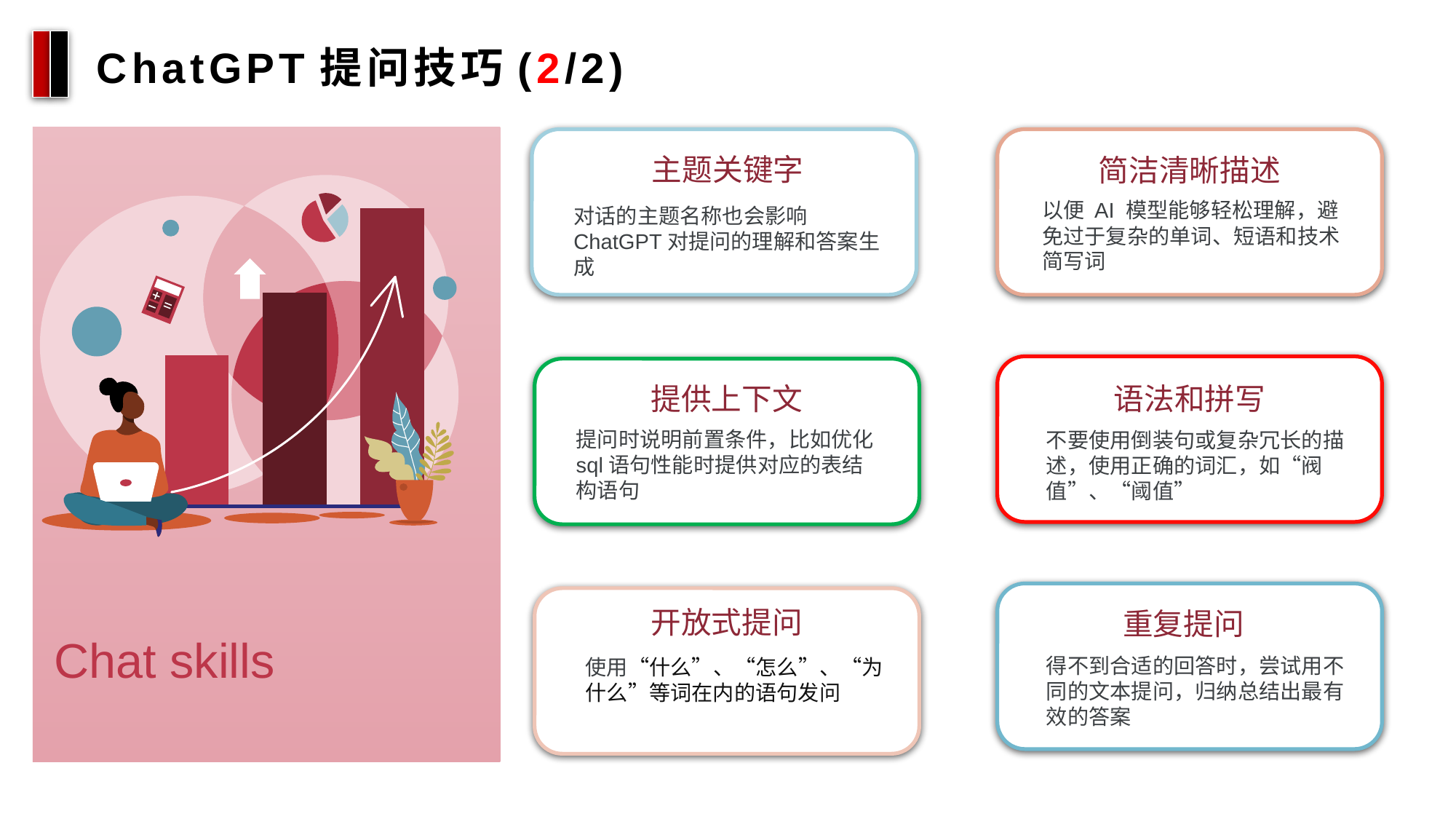

ChatGPT提问技巧(2/2)

主题关键字
简洁清晰描述

以便 AI 模型能够轻松理解，避免过于复杂的单词、短语和技术简写词
对话的主题名称也会影响ChatGPT对提问的理解和答案生成

提供上下文
语法和拼写
提问时说明前置条件，比如优化sql语句性能时提供对应的表结构语句
不要使用倒装句或复杂冗长的描述，使用正确的词汇，如“阀值”、“阈值”
# Chat skills

开放式提问

重复提问
得不到合适的回答时，尝试用不同的文本提问，归纳总结出最有效的答案
使用“什么”、“怎么”、“为什么”等词在内的语句发问